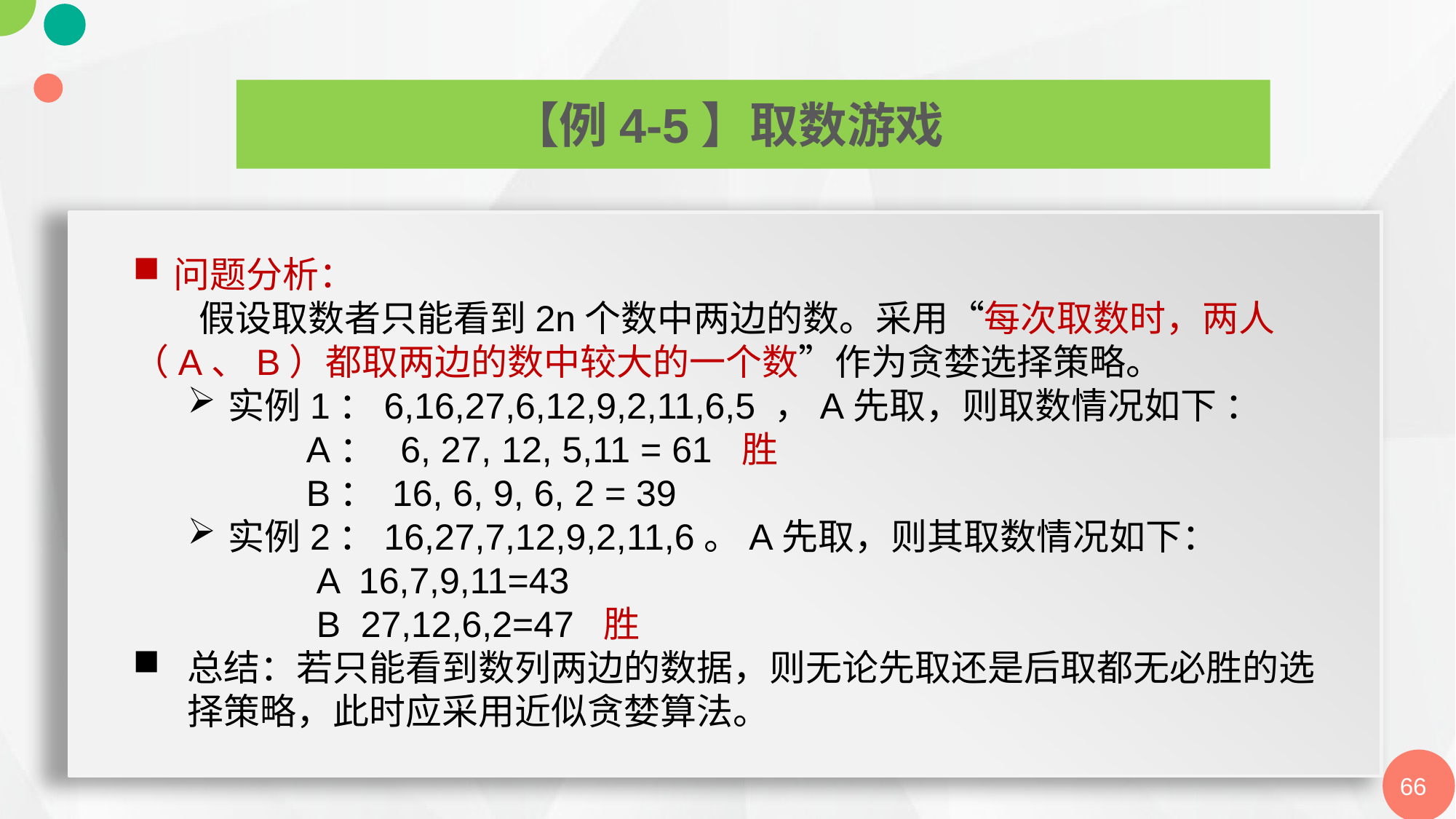

【例4-5】取数游戏
问题分析：
       假设取数者只能看到2n个数中两边的数。采用“每次取数时，两人（A、B）都取两边的数中较大的一个数”作为贪婪选择策略。
实例1：6,16,27,6,12,9,2,11,6,5 ，A先取，则取数情况如下 ：
                 A：  6, 27, 12, 5,11 = 61  胜
                 B： 16, 6, 9, 6, 2 = 39
实例2：16,27,7,12,9,2,11,6。A先取，则其取数情况如下：
                  A  16,7,9,11=43
                  B  27,12,6,2=47  胜
总结：若只能看到数列两边的数据，则无论先取还是后取都无必胜的选择策略，此时应采用近似贪婪算法。